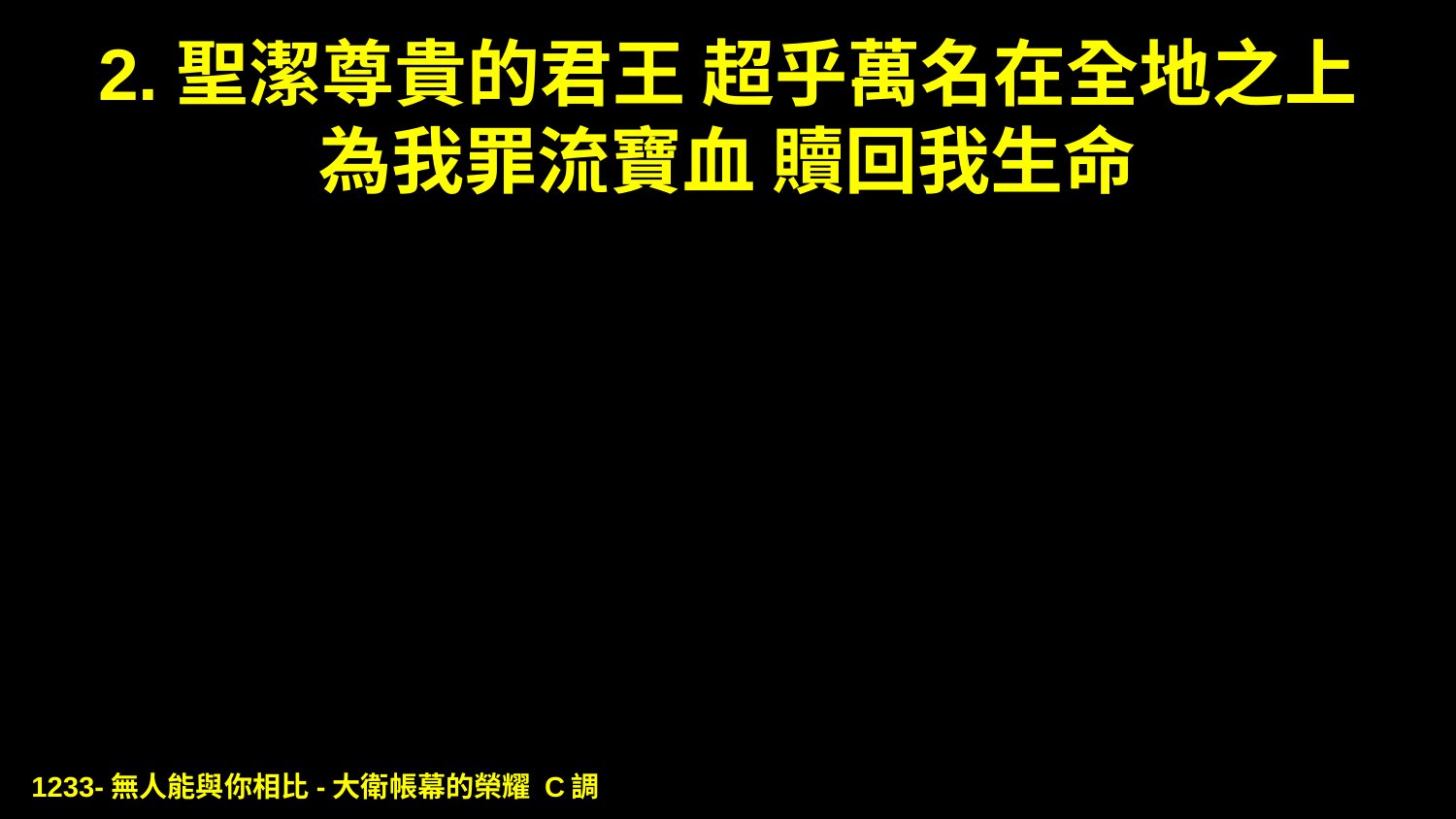

# 2.聖潔尊貴的君王 超乎萬名在全地之上 為我罪流寶血 贖回我生命
1233-無人能與你相比-大衛帳幕的榮耀 C調